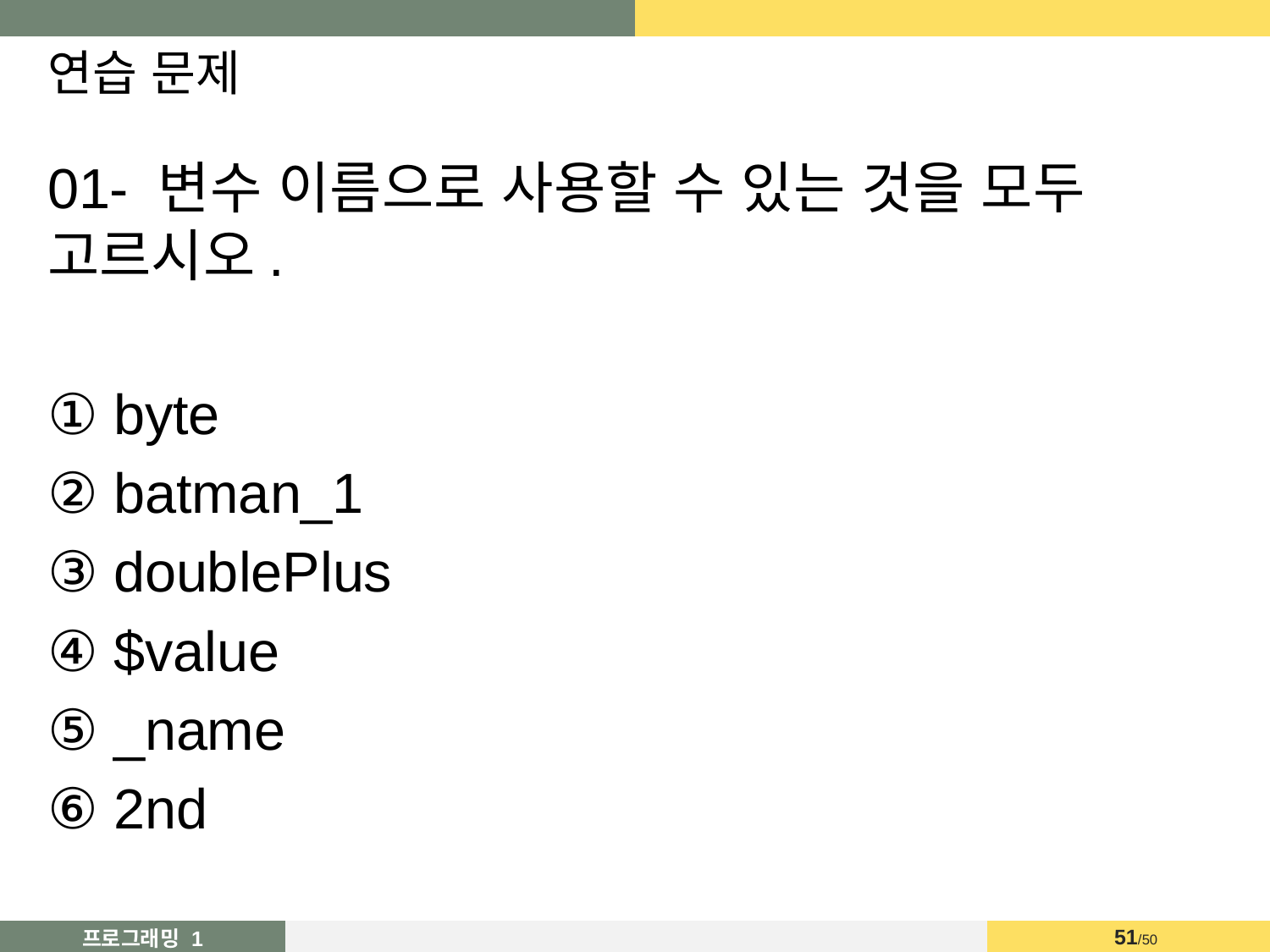

# 연습 문제
01- 변수 이름으로 사용할 수 있는 것을 모두 고르시오.

① byte
② batman_1
③ doublePlus
④ $value
⑤ _name
⑥ 2nd